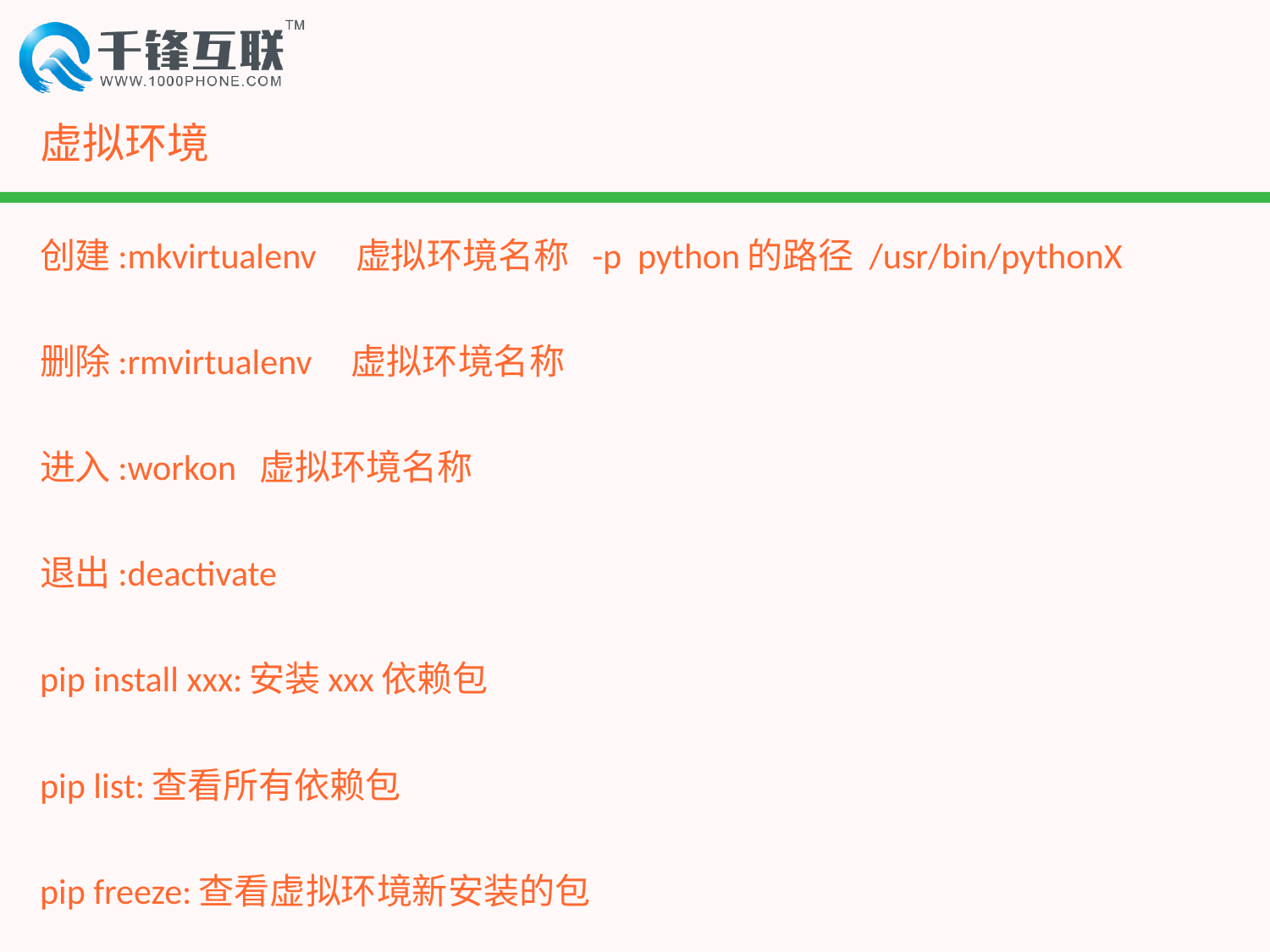

# 虚拟环境
创建:mkvirtualenv    虚拟环境名称  -p  python的路径 /usr/bin/pythonX

删除:rmvirtualenv    虚拟环境名称

进入:workon  虚拟环境名称

退出:deactivate

pip install xxx:安装xxx依赖包

pip list:查看所有依赖包

pip freeze:查看虚拟环境新安装的包